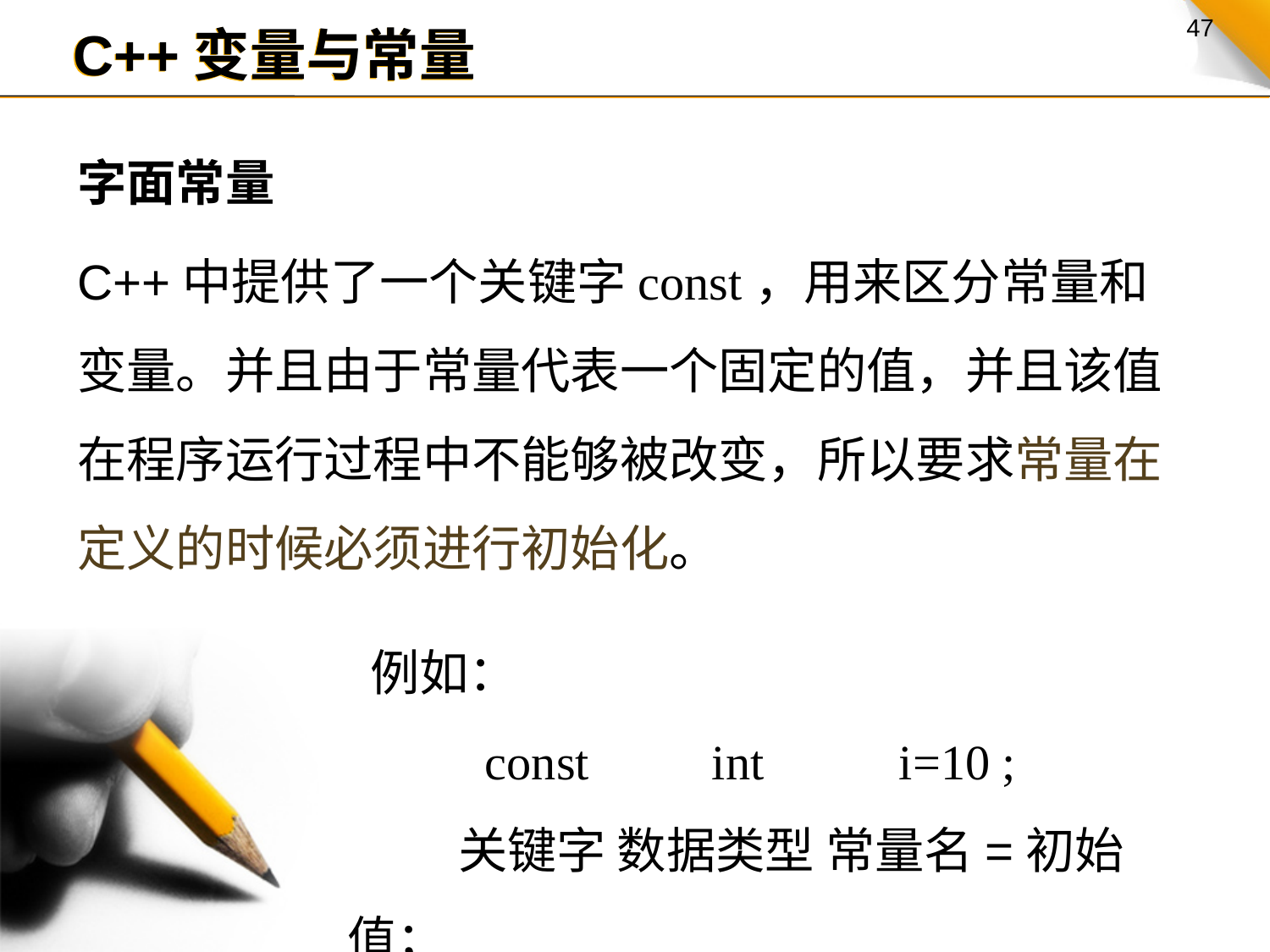

C++变量与常量
字面常量
C++中提供了一个关键字const，用来区分常量和变量。并且由于常量代表一个固定的值，并且该值在程序运行过程中不能够被改变，所以要求常量在定义的时候必须进行初始化。
 例如：
          const          int           i=10 ;
         关键字 数据类型 常量名=初始值；